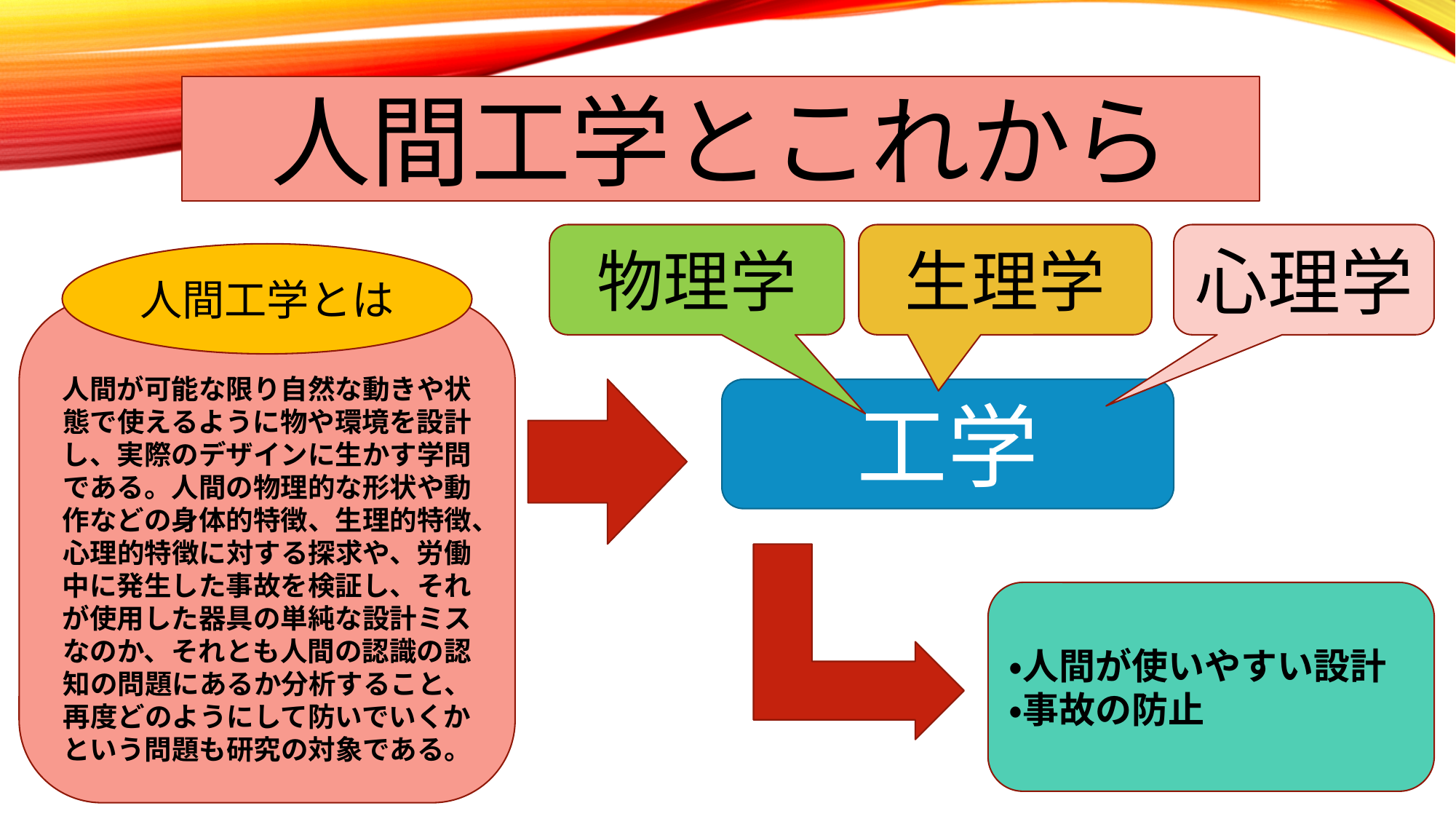

人間工学とこれから
物理学
心理学
生理学
人間工学とは

人間が可能な限り自然な動きや状態で使えるように物や環境を設計し、実際のデザインに生かす学問である。人間の物理的な形状や動作などの身体的特徴、生理的特徴、心理的特徴に対する探求や、労働中に発生した事故を検証し、それが使用した器具の単純な設計ミスなのか、それとも人間の認識の認知の問題にあるか分析すること、再度どのようにして防いでいくかという問題も研究の対象である。

工学

・人間が使いやすい設計
・事故の防止